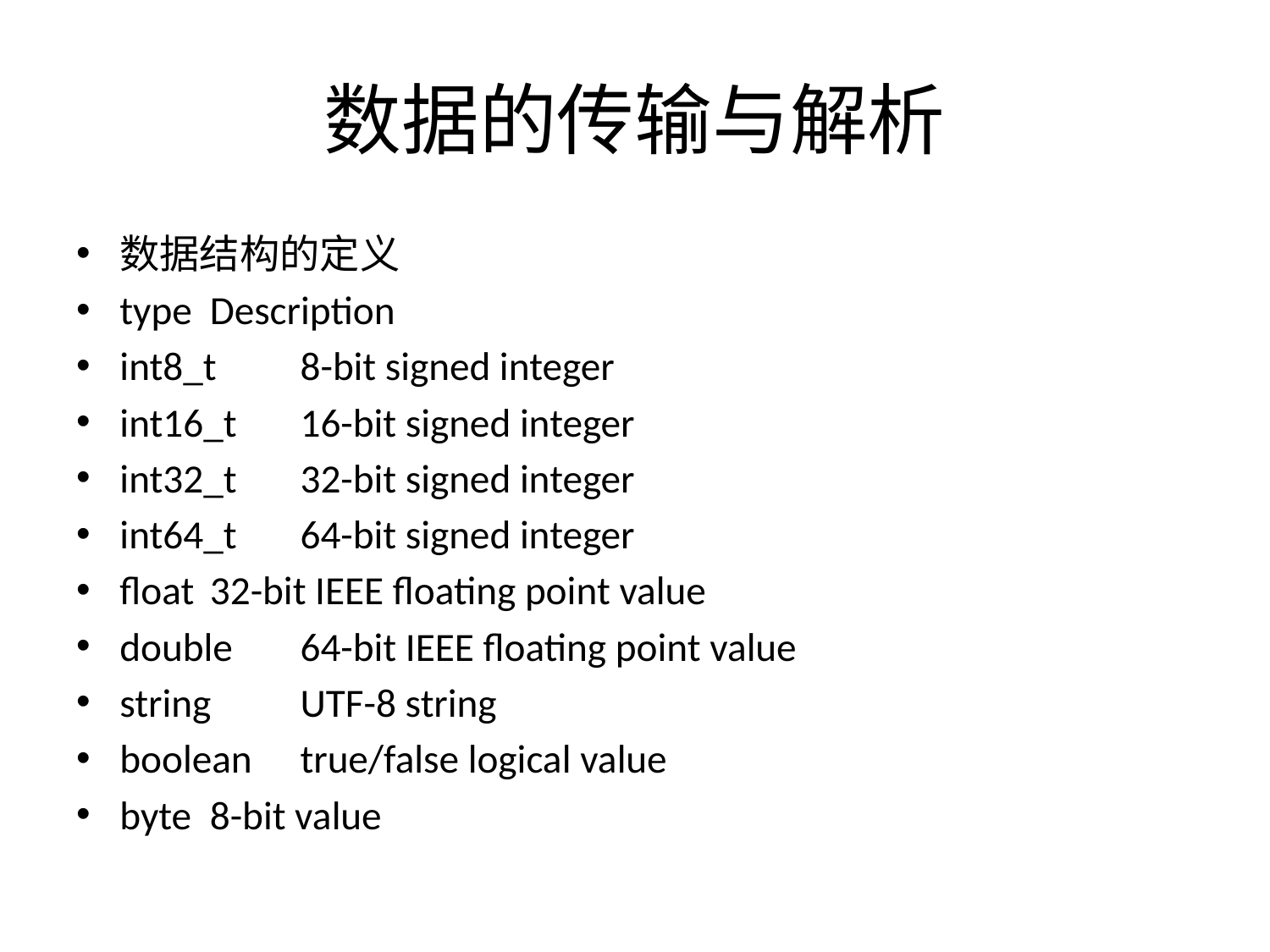

# 数据的传输与解析
数据结构的定义
type	Description
int8_t	8-bit signed integer
int16_t	16-bit signed integer
int32_t	32-bit signed integer
int64_t	64-bit signed integer
float	32-bit IEEE floating point value
double	64-bit IEEE floating point value
string	UTF-8 string
boolean	true/false logical value
byte	8-bit value